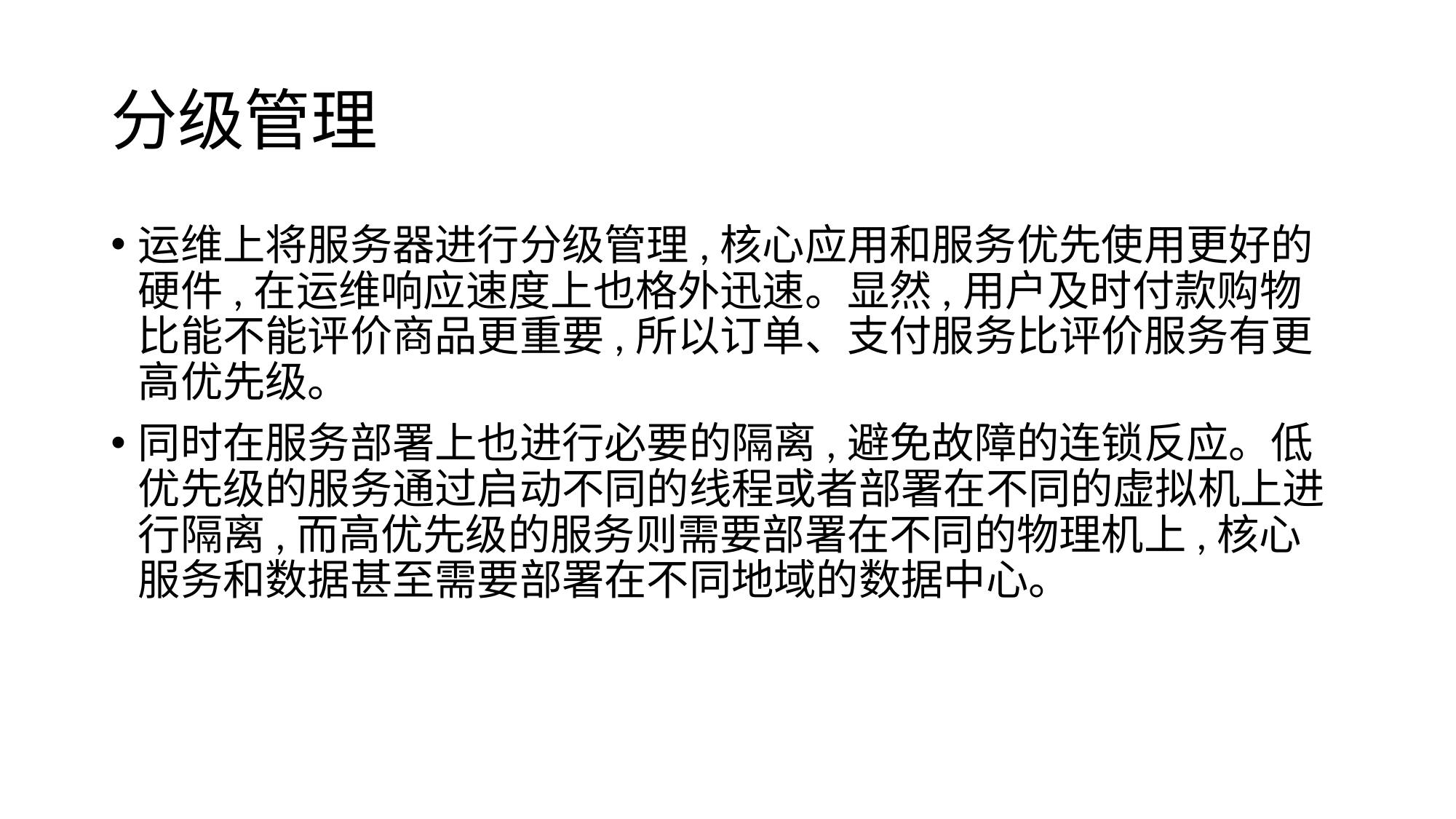

# 分级管理
运维上将服务器进行分级管理,核心应用和服务优先使用更好的硬件,在运维响应速度上也格外迅速。显然,用户及时付款购物比能不能评价商品更重要,所以订单、支付服务比评价服务有更高优先级。
同时在服务部署上也进行必要的隔离,避免故障的连锁反应。低优先级的服务通过启动不同的线程或者部署在不同的虚拟机上进行隔离,而高优先级的服务则需要部署在不同的物理机上,核心服务和数据甚至需要部署在不同地域的数据中心。